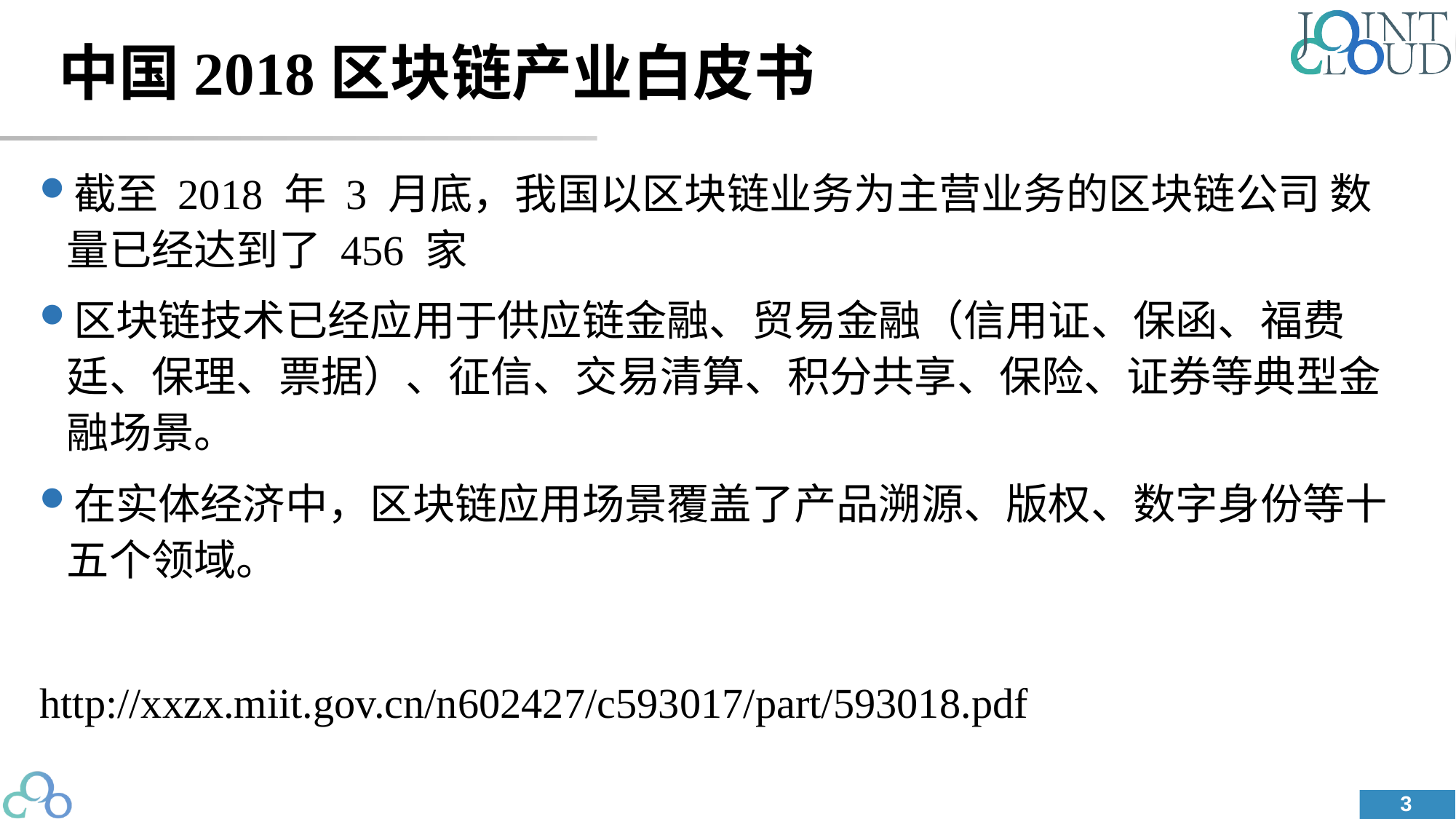

# 中国2018区块链产业白皮书
截至 2018 年 3 月底，我国以区块链业务为主营业务的区块链公司 数量已经达到了 456 家
区块链技术已经应用于供应链金融、贸易金融（信用证、保函、福费廷、保理、票据）、征信、交易清算、积分共享、保险、证券等典型金融场景。
在实体经济中，区块链应用场景覆盖了产品溯源、版权、数字身份等十五个领域。

http://xxzx.miit.gov.cn/n602427/c593017/part/593018.pdf

3